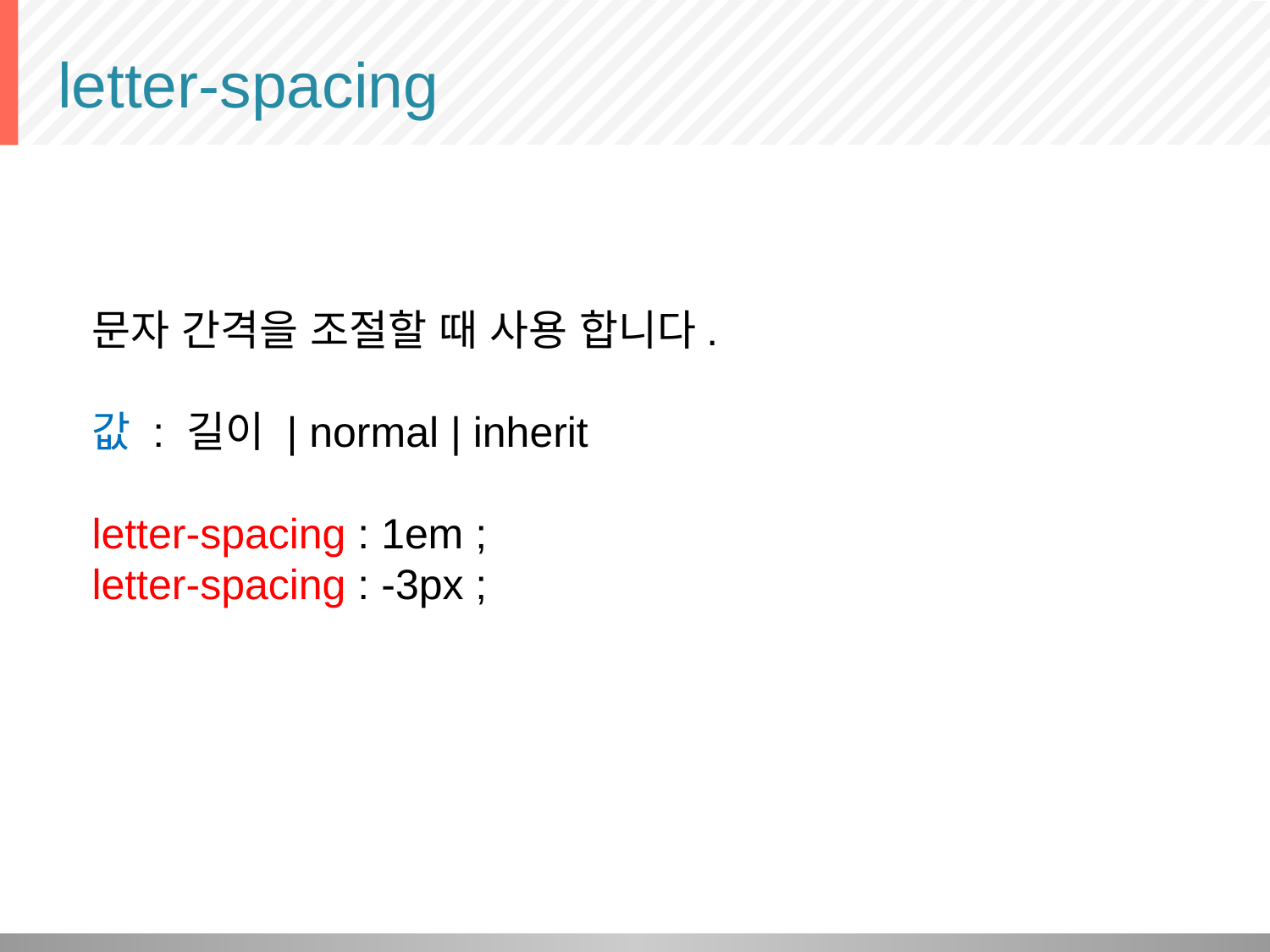

# letter-spacing
문자 간격을 조절할 때 사용 합니다.

값 : 길이 | normal | inherit

letter-spacing : 1em ;
letter-spacing : -3px ;